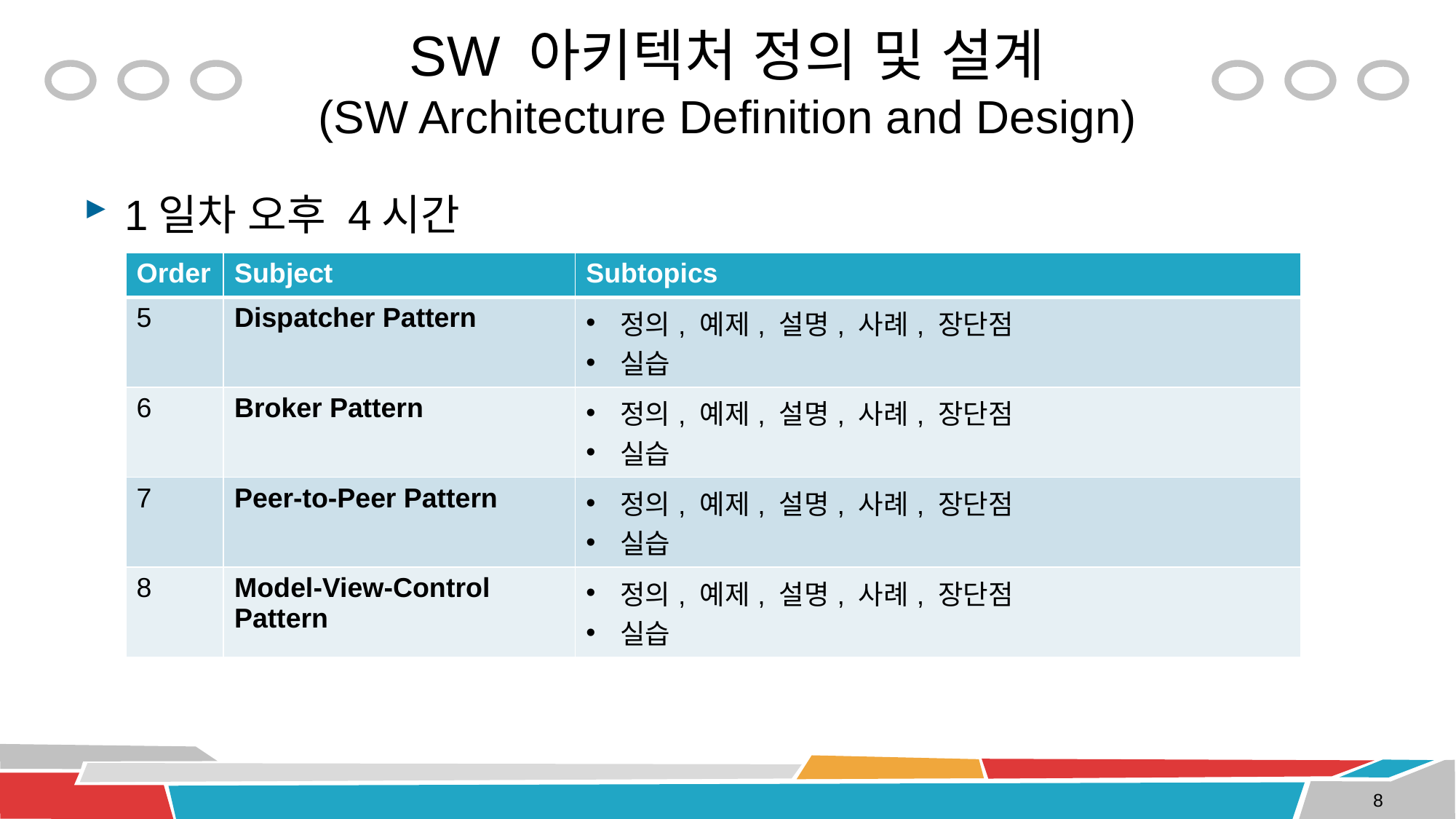

# SW 아키텍처 정의 및 설계 (SW Architecture Definition and Design)
1일차 오후 4시간

| Order | Subject | Subtopics |
| --- | --- | --- |
| 5 | Dispatcher Pattern | 정의, 예제, 설명, 사례, 장단점 실습 |
| 6 | Broker Pattern | 정의, 예제, 설명, 사례, 장단점 실습 |
| 7 | Peer-to-Peer Pattern | 정의, 예제, 설명, 사례, 장단점 실습 |
| 8 | Model-View-Control Pattern | 정의, 예제, 설명, 사례, 장단점 실습 |
8